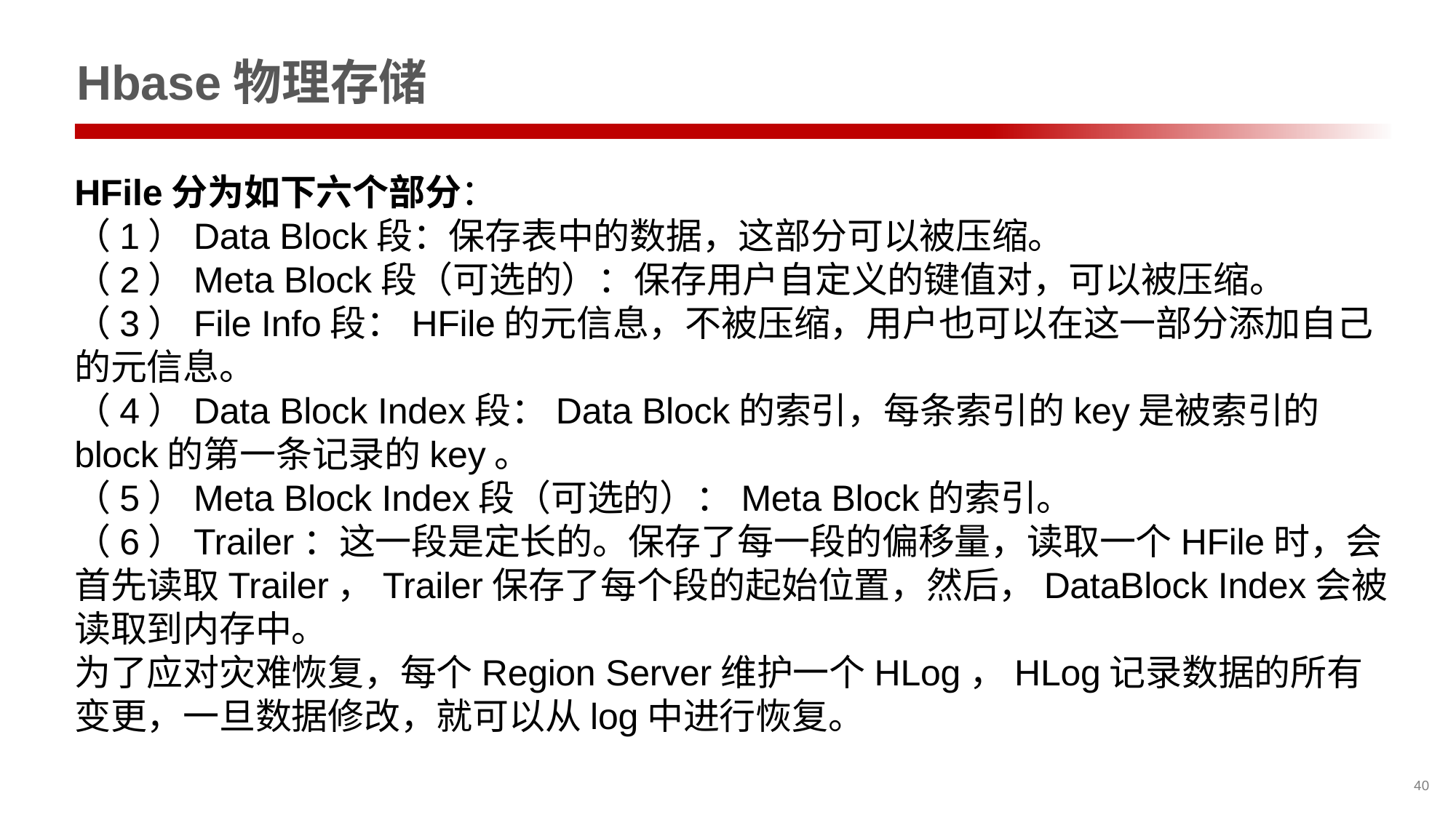

# Hbase物理存储

HFile分为如下六个部分：
（1）Data Block段：保存表中的数据，这部分可以被压缩。
（2）Meta Block段（可选的）：保存用户自定义的键值对，可以被压缩。
（3）File Info段：HFile的元信息，不被压缩，用户也可以在这一部分添加自己的元信息。
（4）Data Block Index段：Data Block的索引，每条索引的key是被索引的block的第一条记录的key。
（5）Meta Block Index段（可选的）：Meta Block的索引。
（6）Trailer：这一段是定长的。保存了每一段的偏移量，读取一个HFile时，会首先读取Trailer，Trailer保存了每个段的起始位置，然后，DataBlock Index会被读取到内存中。
为了应对灾难恢复，每个Region Server维护一个HLog，HLog记录数据的所有变更，一旦数据修改，就可以从log中进行恢复。

40